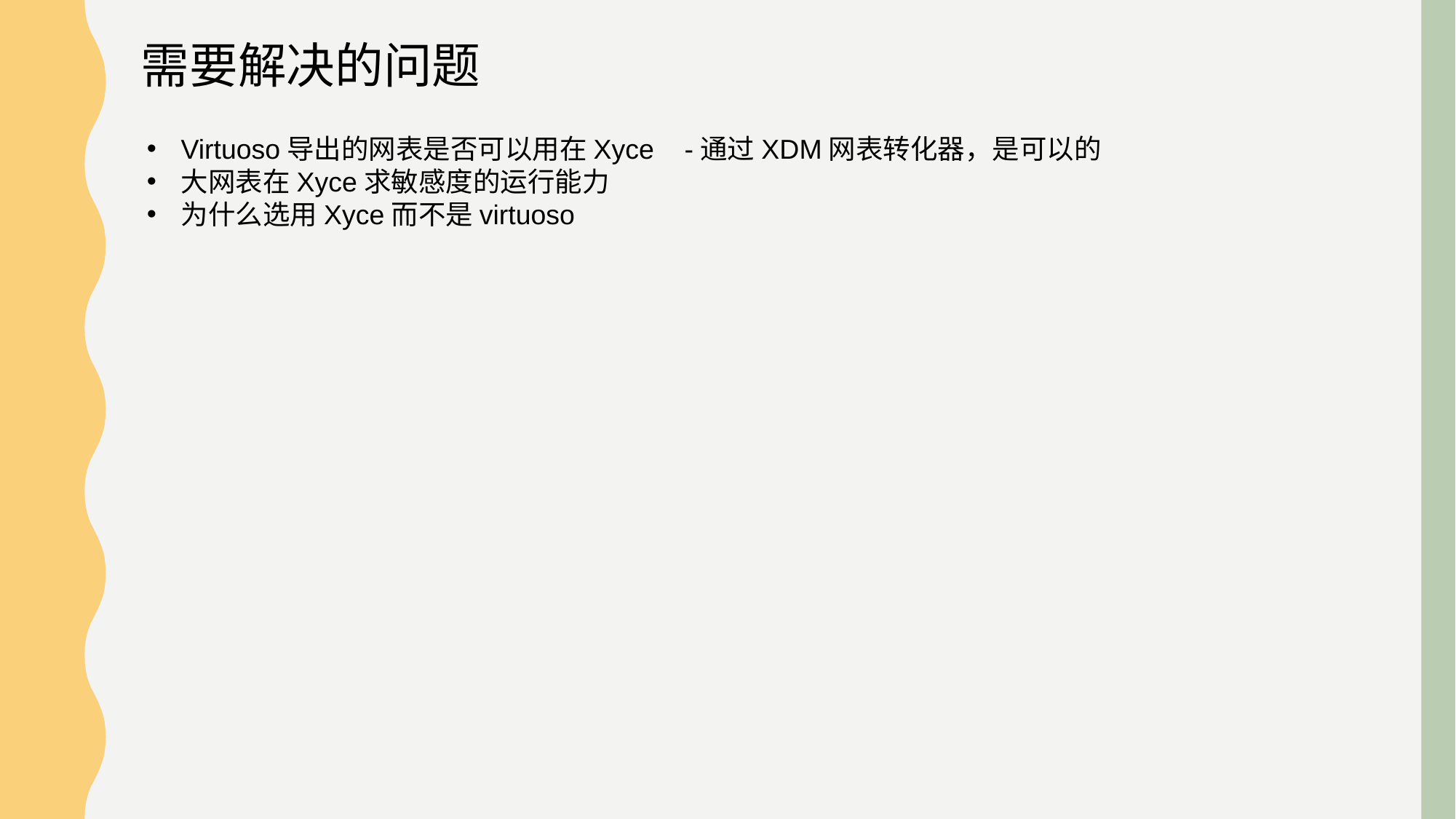

需要解决的问题
Virtuoso导出的网表是否可以用在Xyce    -通过XDM网表转化器，是可以的
大网表在Xyce求敏感度的运行能力
为什么选用Xyce而不是virtuoso